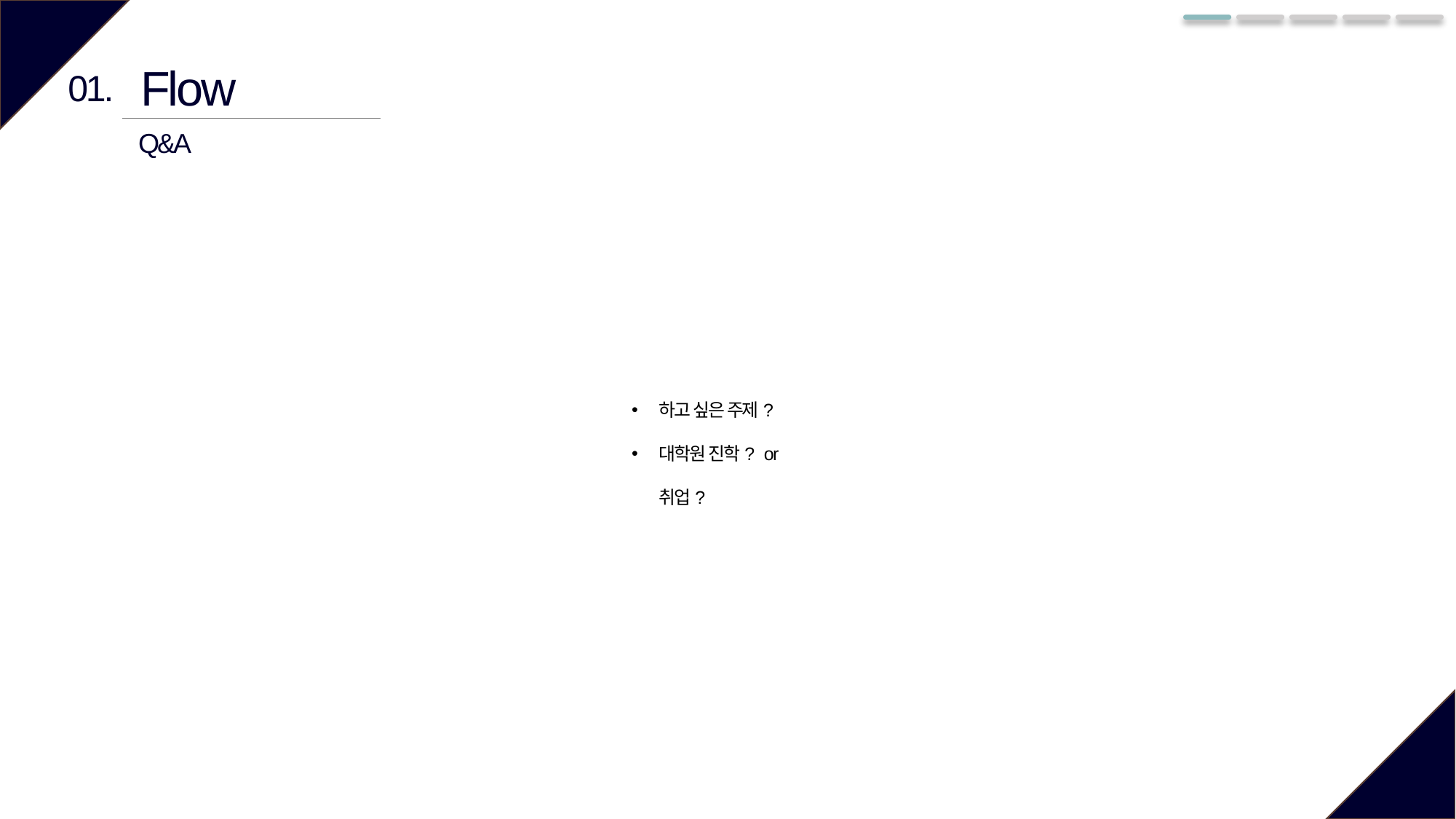

Flow
01.
Q&A
하고 싶은 주제?
대학원 진학?   or    취업?